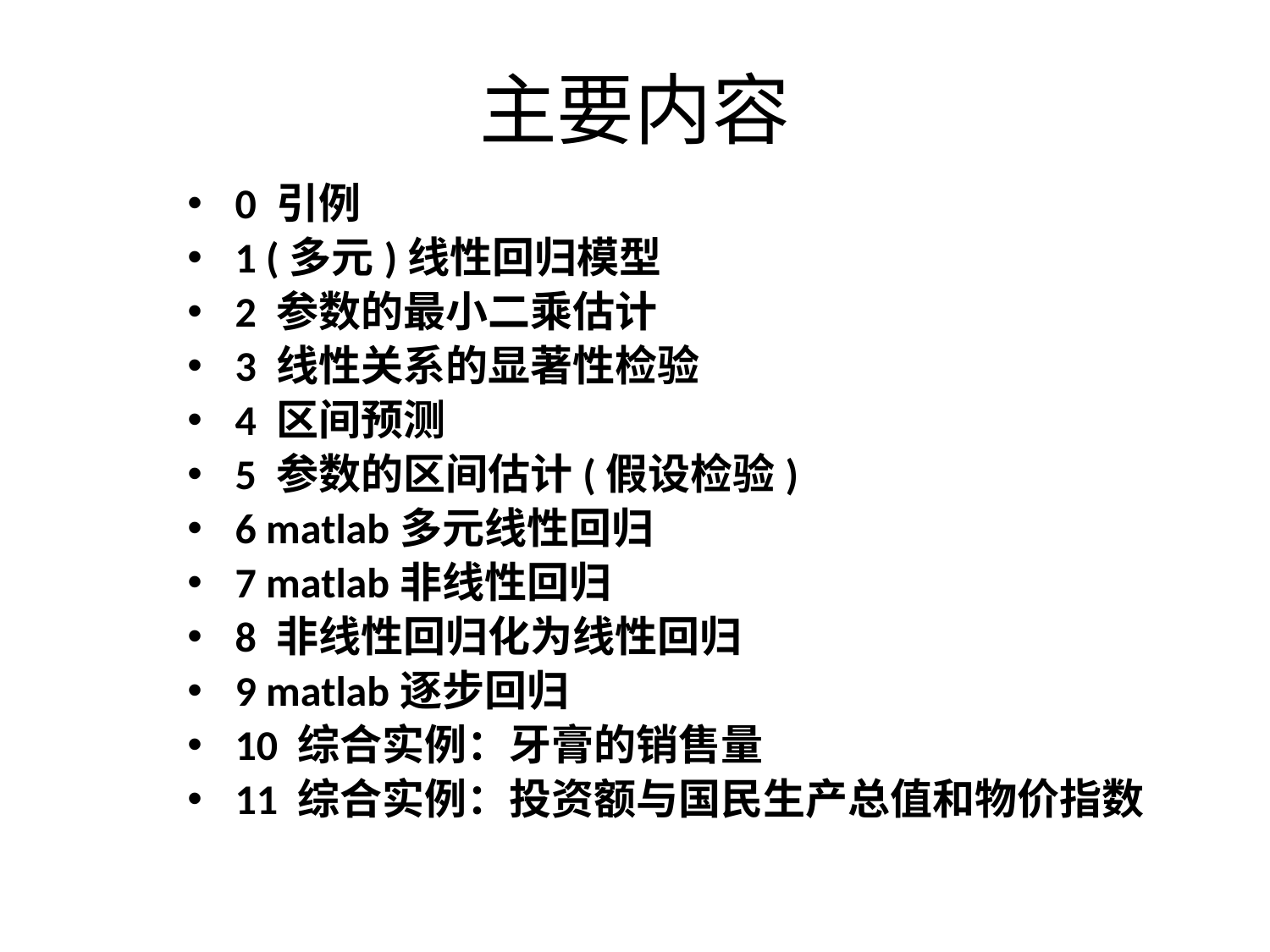

# 主要内容
0 引例
1 (多元)线性回归模型
2 参数的最小二乘估计
3 线性关系的显著性检验
4 区间预测
5 参数的区间估计(假设检验)
6 matlab多元线性回归
7 matlab非线性回归
8 非线性回归化为线性回归
9 matlab逐步回归
10 综合实例：牙膏的销售量
11 综合实例：投资额与国民生产总值和物价指数